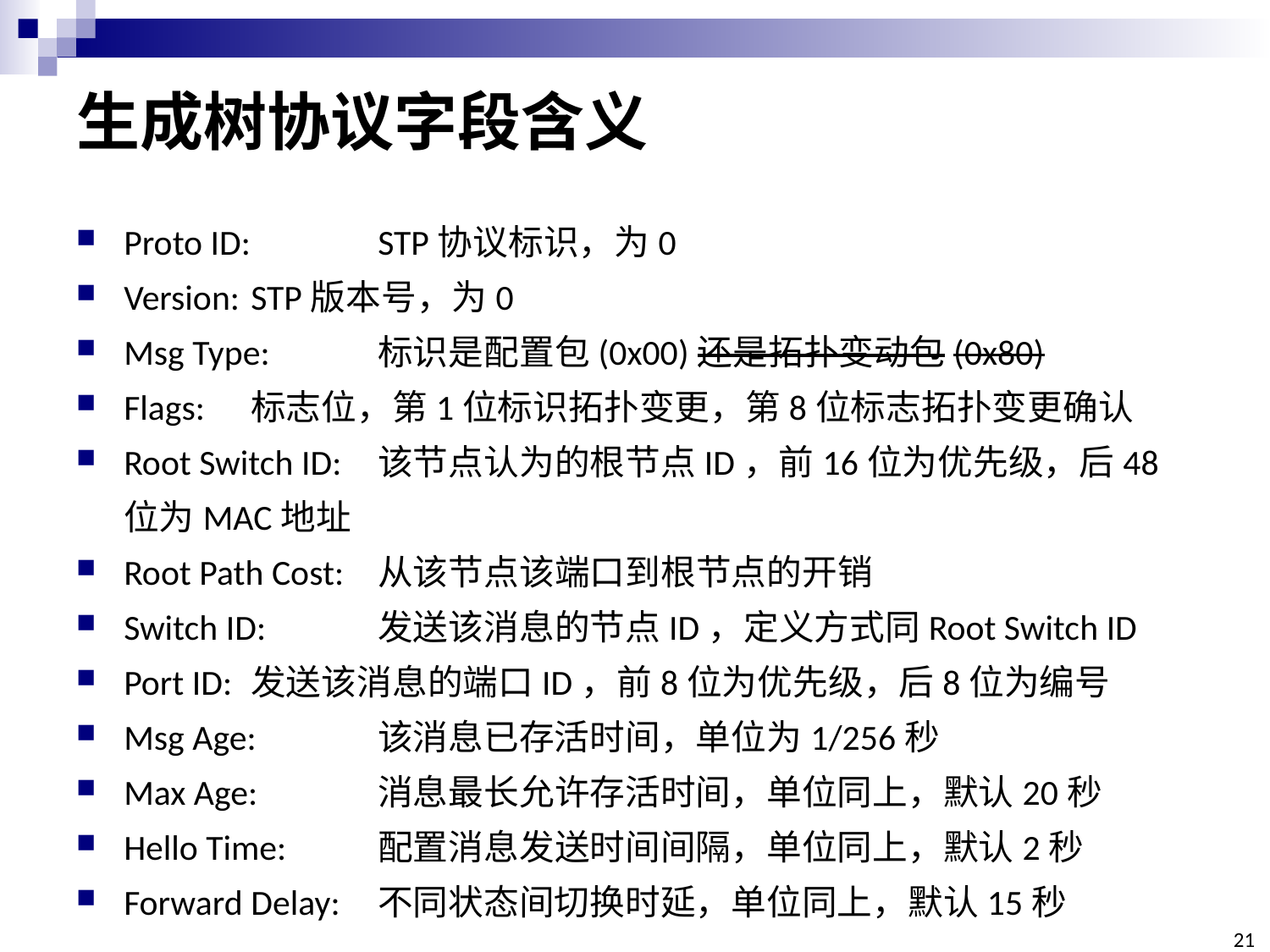

# 生成树协议字段含义
Proto ID: 	STP协议标识，为0
Version:	STP版本号，为0
Msg Type:	标识是配置包(0x00)还是拓扑变动包(0x80)
Flags:	标志位，第1位标识拓扑变更，第8位标志拓扑变更确认
Root Switch ID:	该节点认为的根节点ID，前16位为优先级，后48位为MAC地址
Root Path Cost:	从该节点该端口到根节点的开销
Switch ID:	发送该消息的节点ID，定义方式同Root Switch ID
Port ID:	发送该消息的端口ID，前8位为优先级，后8位为编号
Msg Age:	该消息已存活时间，单位为1/256秒
Max Age:	消息最长允许存活时间，单位同上，默认20秒
Hello Time:	配置消息发送时间间隔，单位同上，默认2秒
Forward Delay:	不同状态间切换时延，单位同上，默认15秒
21